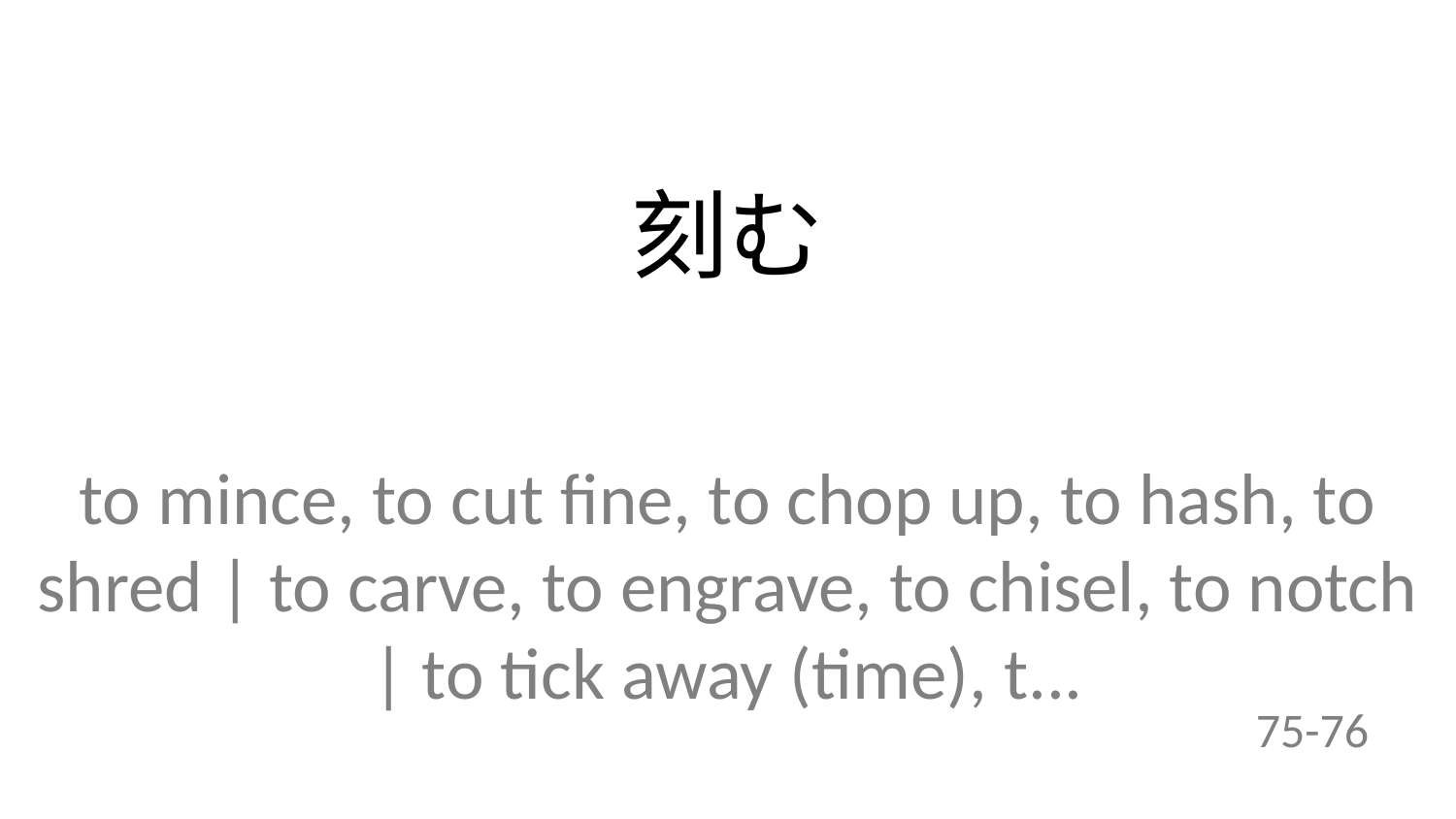

刻む

to mince, to cut fine, to chop up, to hash, to shred | to carve, to engrave, to chisel, to notch | to tick away (time), t...
75-76